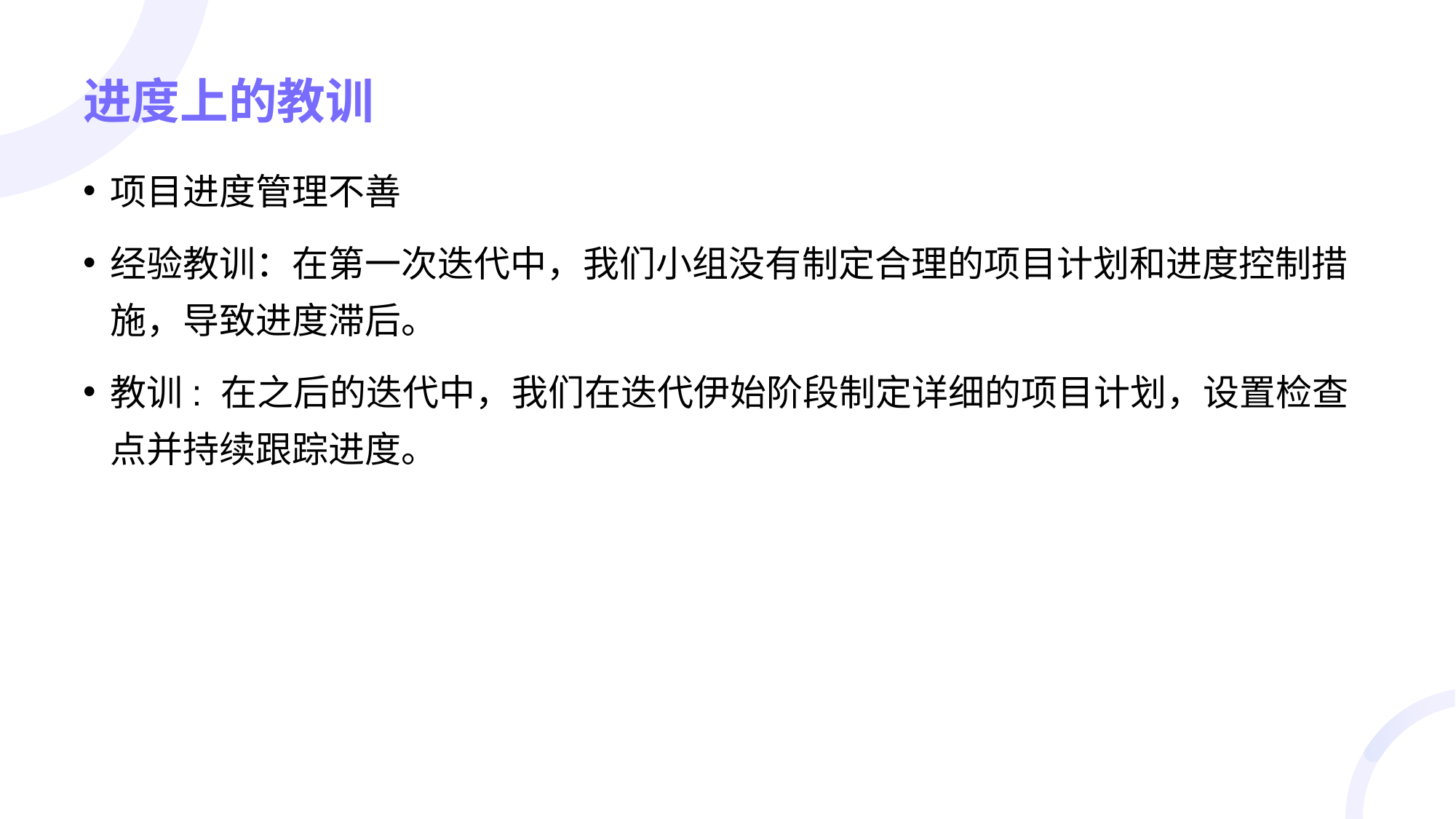

# 进度上的教训
项目进度管理不善
经验教训：在第一次迭代中，我们小组没有制定合理的项目计划和进度控制措施，导致进度滞后。
教训: 在之后的迭代中，我们在迭代伊始阶段制定详细的项目计划，设置检查点并持续跟踪进度。